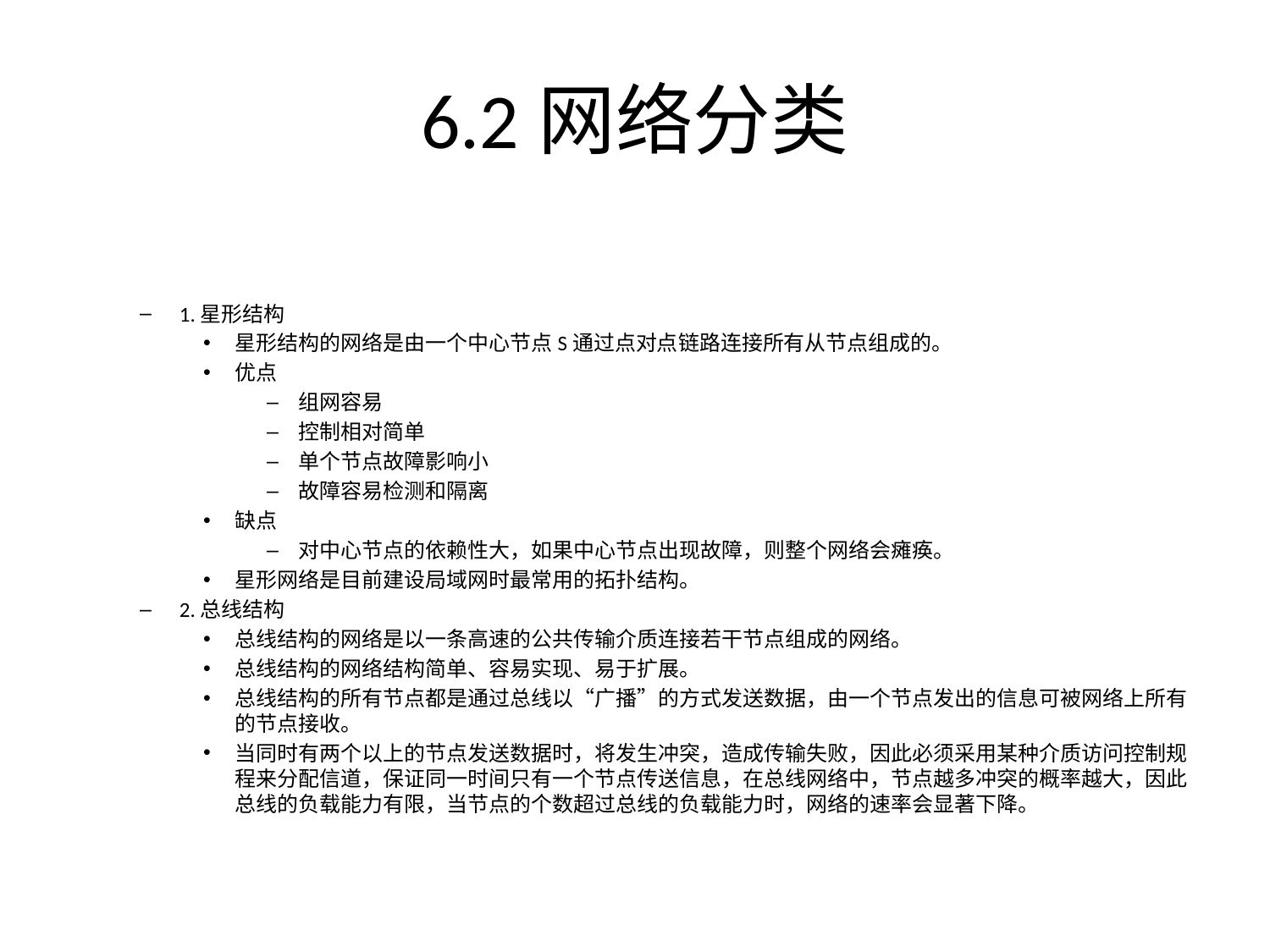

# 6.2网络分类

1.星形结构
星形结构的网络是由一个中心节点S通过点对点链路连接所有从节点组成的。
优点
组网容易
控制相对简单
单个节点故障影响小
故障容易检测和隔离
缺点
对中心节点的依赖性大，如果中心节点出现故障，则整个网络会瘫痪。
星形网络是目前建设局域网时最常用的拓扑结构。
2.总线结构
总线结构的网络是以一条高速的公共传输介质连接若干节点组成的网络。
总线结构的网络结构简单、容易实现、易于扩展。
总线结构的所有节点都是通过总线以“广播”的方式发送数据，由一个节点发出的信息可被网络上所有的节点接收。
当同时有两个以上的节点发送数据时，将发生冲突，造成传输失败，因此必须采用某种介质访问控制规程来分配信道，保证同一时间只有一个节点传送信息，在总线网络中，节点越多冲突的概率越大，因此总线的负载能力有限，当节点的个数超过总线的负载能力时，网络的速率会显著下降。